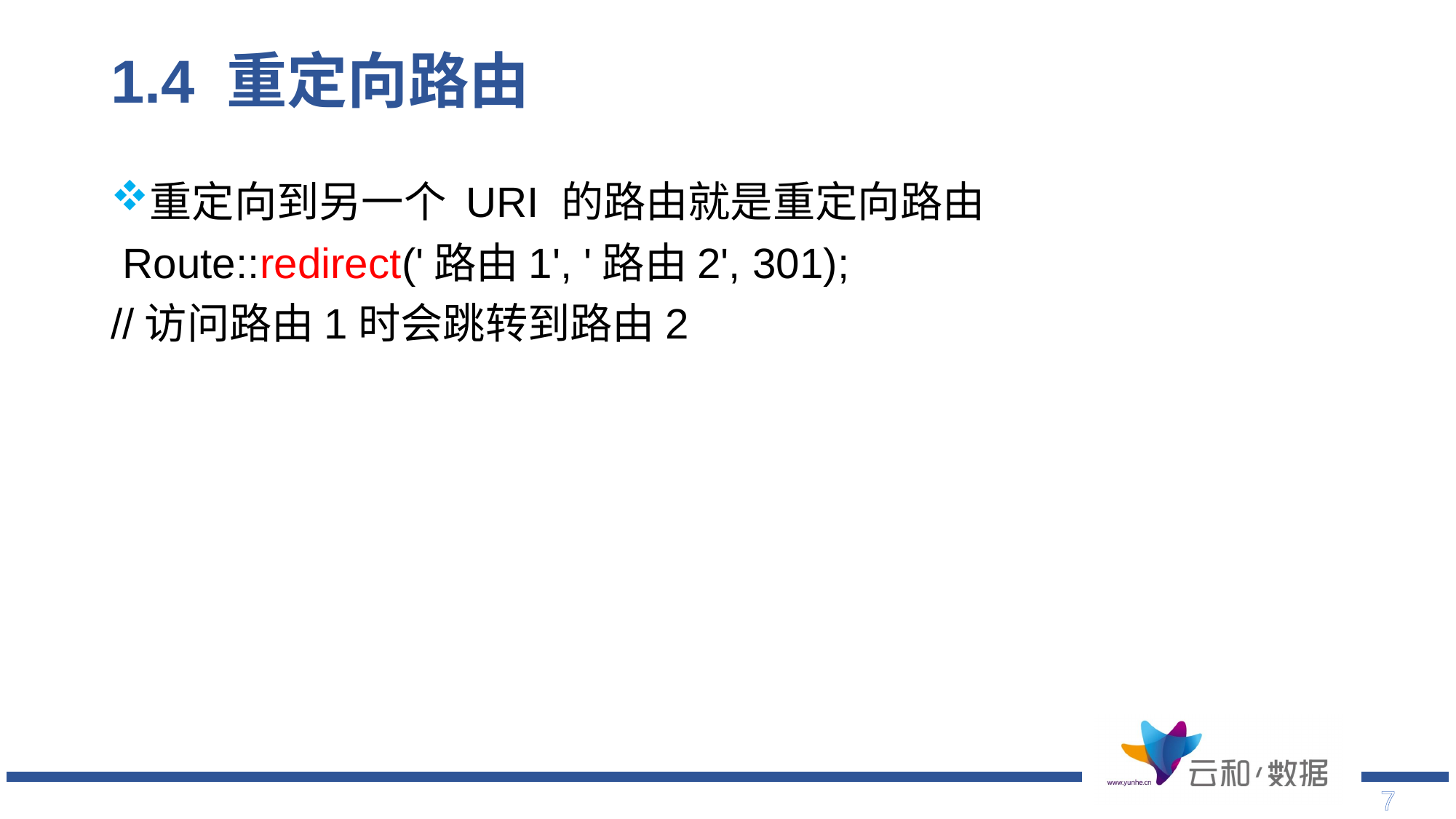

# 1.4 重定向路由
重定向到另一个 URI 的路由就是重定向路由
 Route::redirect('路由1', '路由2', 301);
//访问路由1时会跳转到路由2